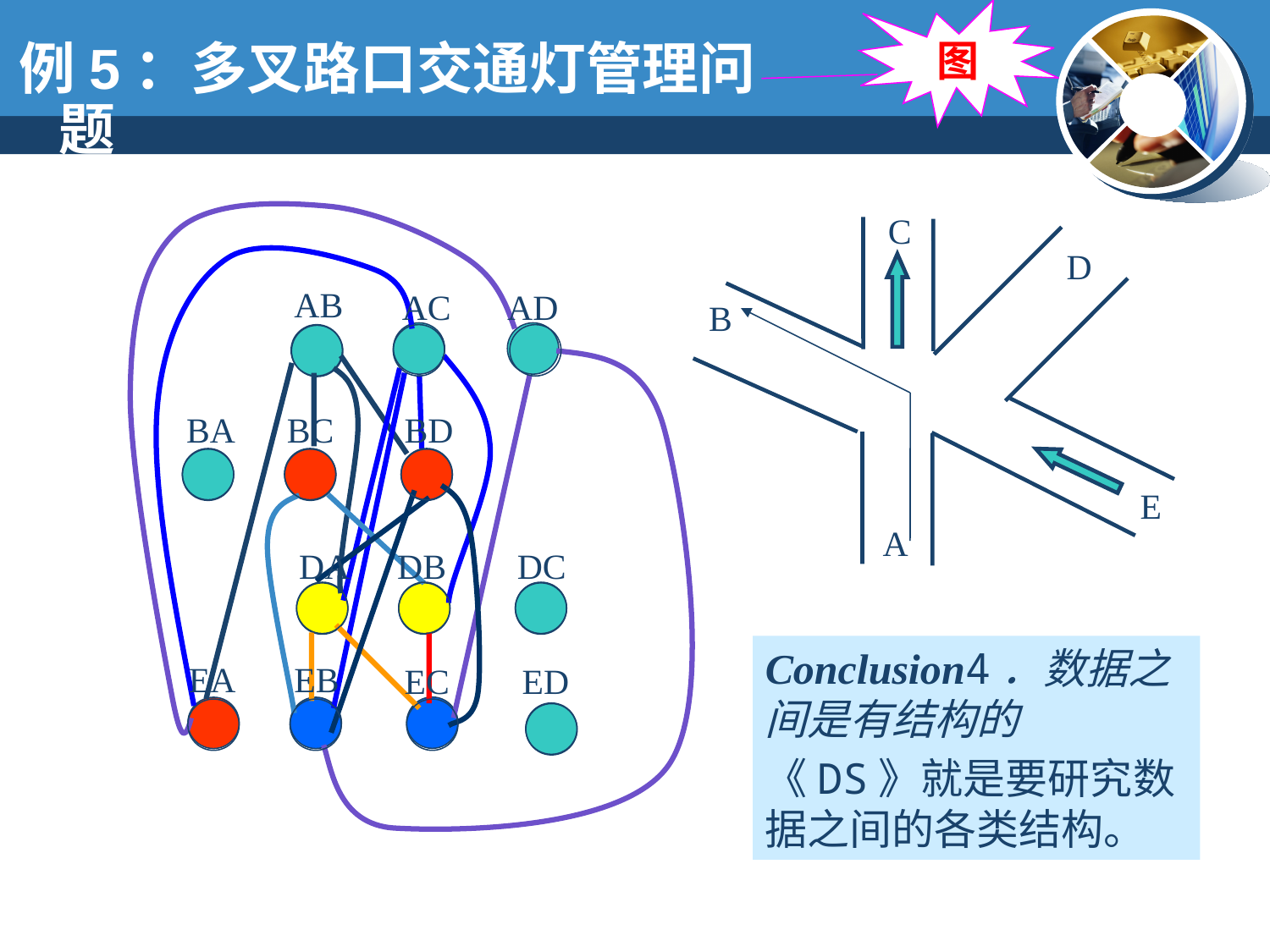

图

例5：多叉路口交通灯管理问题

C

D

B

E
A

AB
AC
AD

BA
BC
BD

DA
DB
DC

EA
EB
EC
ED

Conclusion4．数据之间是有结构的
《DS》就是要研究数据之间的各类结构。